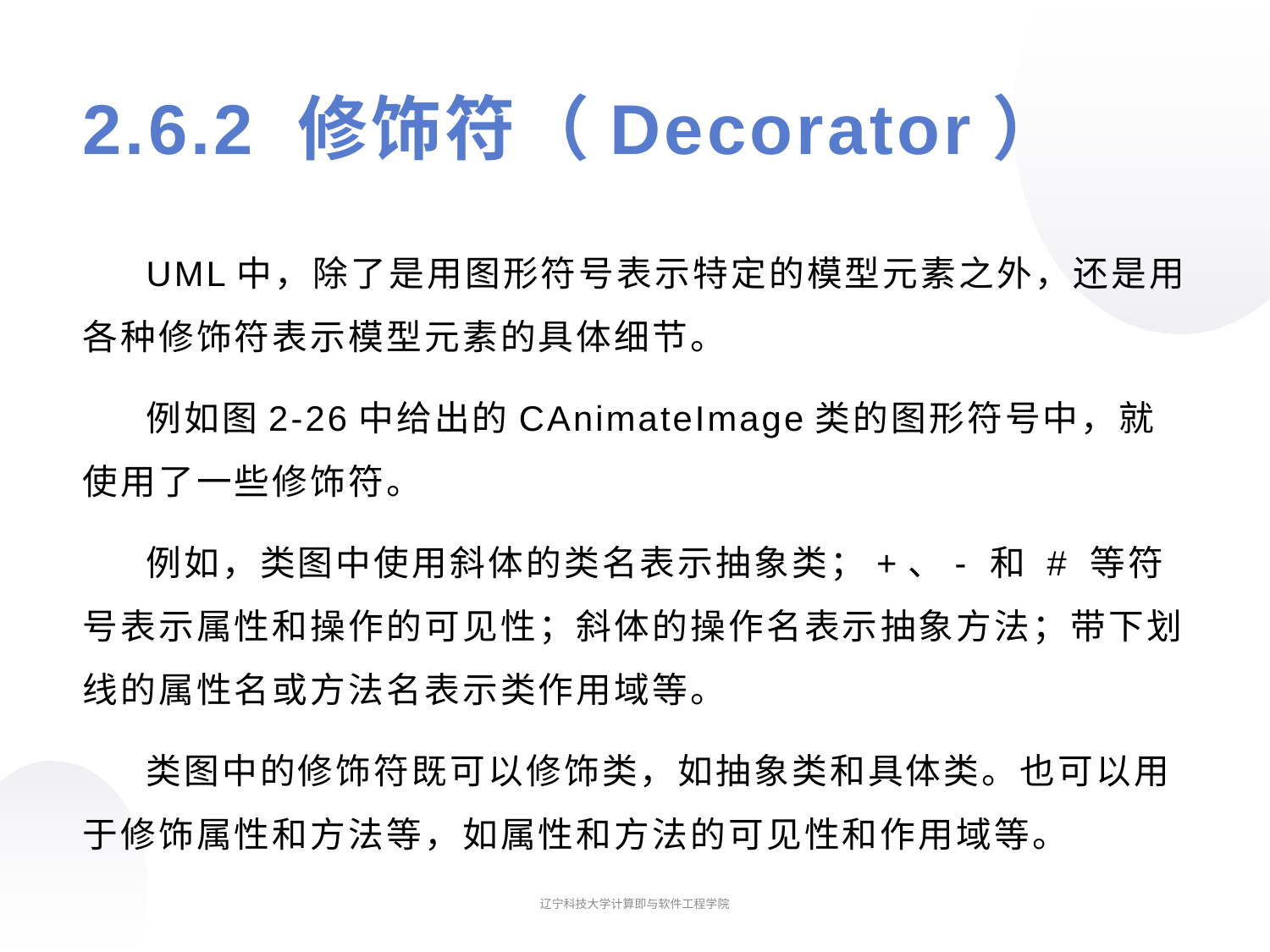

# 2.6.2 修饰符（Decorator）
UML中，除了是用图形符号表示特定的模型元素之外，还是用各种修饰符表示模型元素的具体细节。
例如图2-26中给出的CAnimateImage类的图形符号中，就使用了一些修饰符。
例如，类图中使用斜体的类名表示抽象类；+、- 和 # 等符号表示属性和操作的可见性；斜体的操作名表示抽象方法；带下划线的属性名或方法名表示类作用域等。
类图中的修饰符既可以修饰类，如抽象类和具体类。也可以用于修饰属性和方法等，如属性和方法的可见性和作用域等。

辽宁科技大学计算即与软件工程学院
101